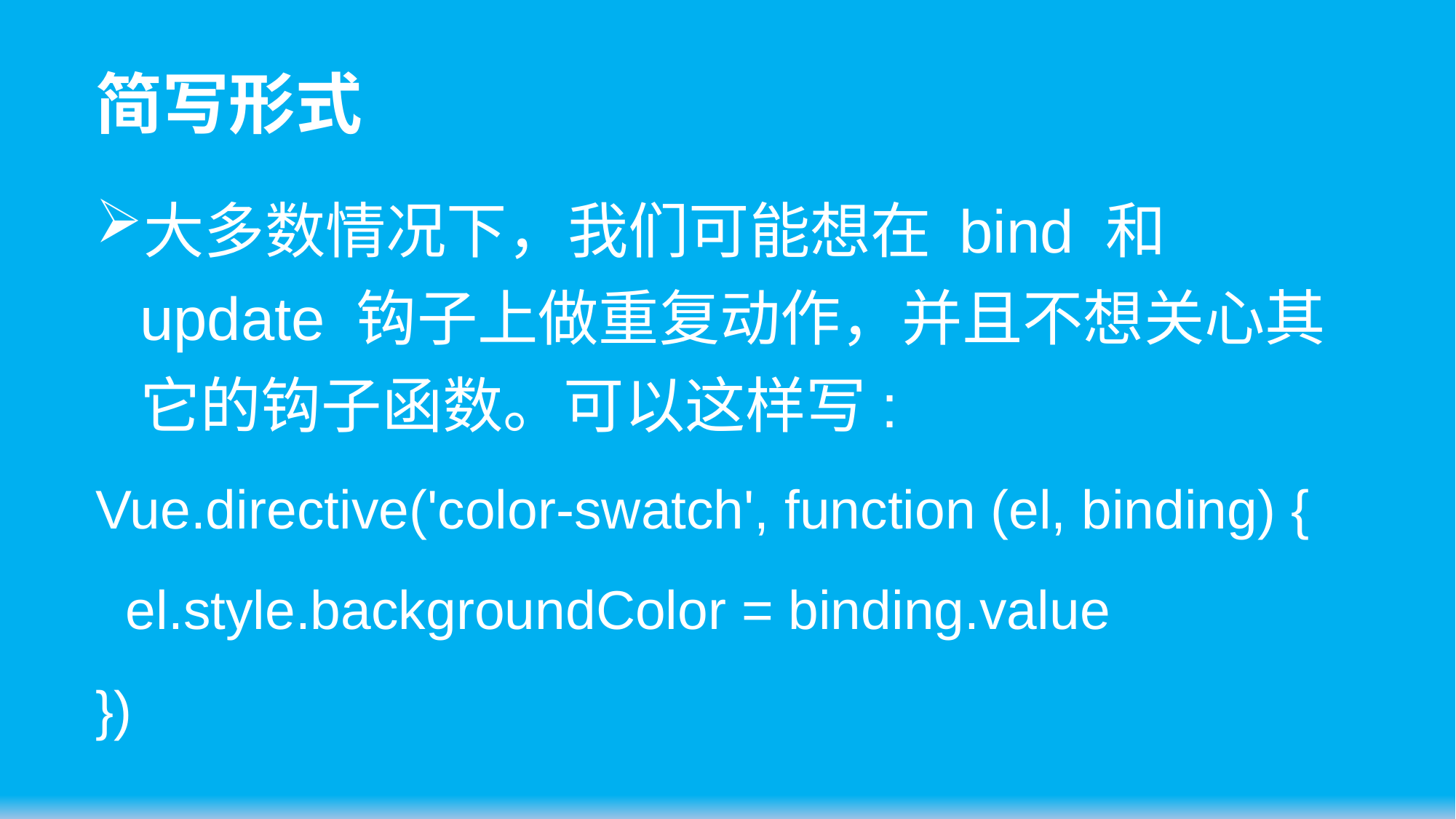

# 简写形式
大多数情况下，我们可能想在 bind 和 update 钩子上做重复动作，并且不想关心其它的钩子函数。可以这样写:
Vue.directive('color-swatch', function (el, binding) {
  el.style.backgroundColor = binding.value
})